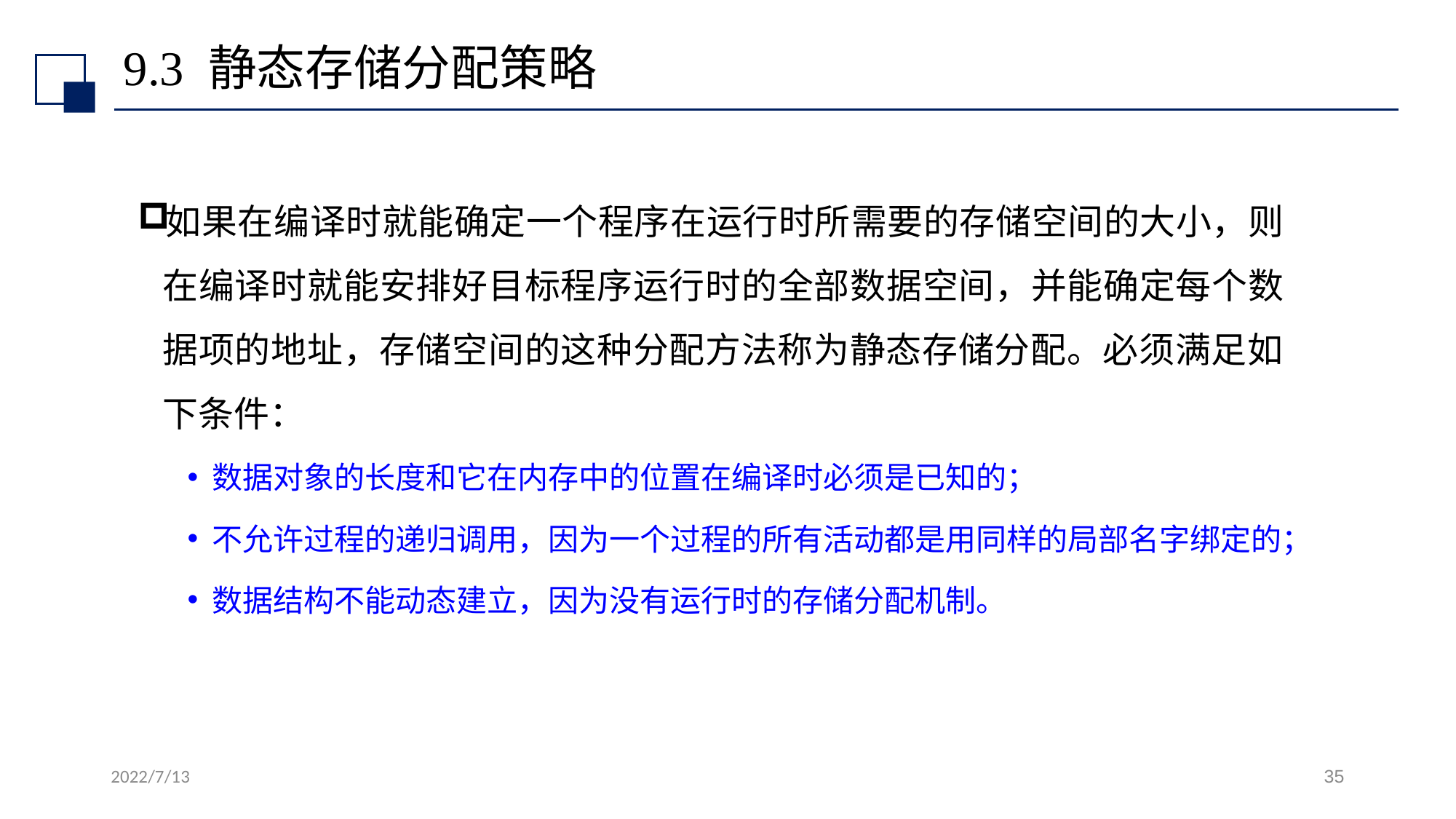

# 9.3 静态存储分配策略
如果在编译时就能确定一个程序在运行时所需要的存储空间的大小，则在编译时就能安排好目标程序运行时的全部数据空间，并能确定每个数据项的地址，存储空间的这种分配方法称为静态存储分配。必须满足如下条件：
数据对象的长度和它在内存中的位置在编译时必须是已知的；
不允许过程的递归调用，因为一个过程的所有活动都是用同样的局部名字绑定的；
数据结构不能动态建立，因为没有运行时的存储分配机制。
2022/7/13
35